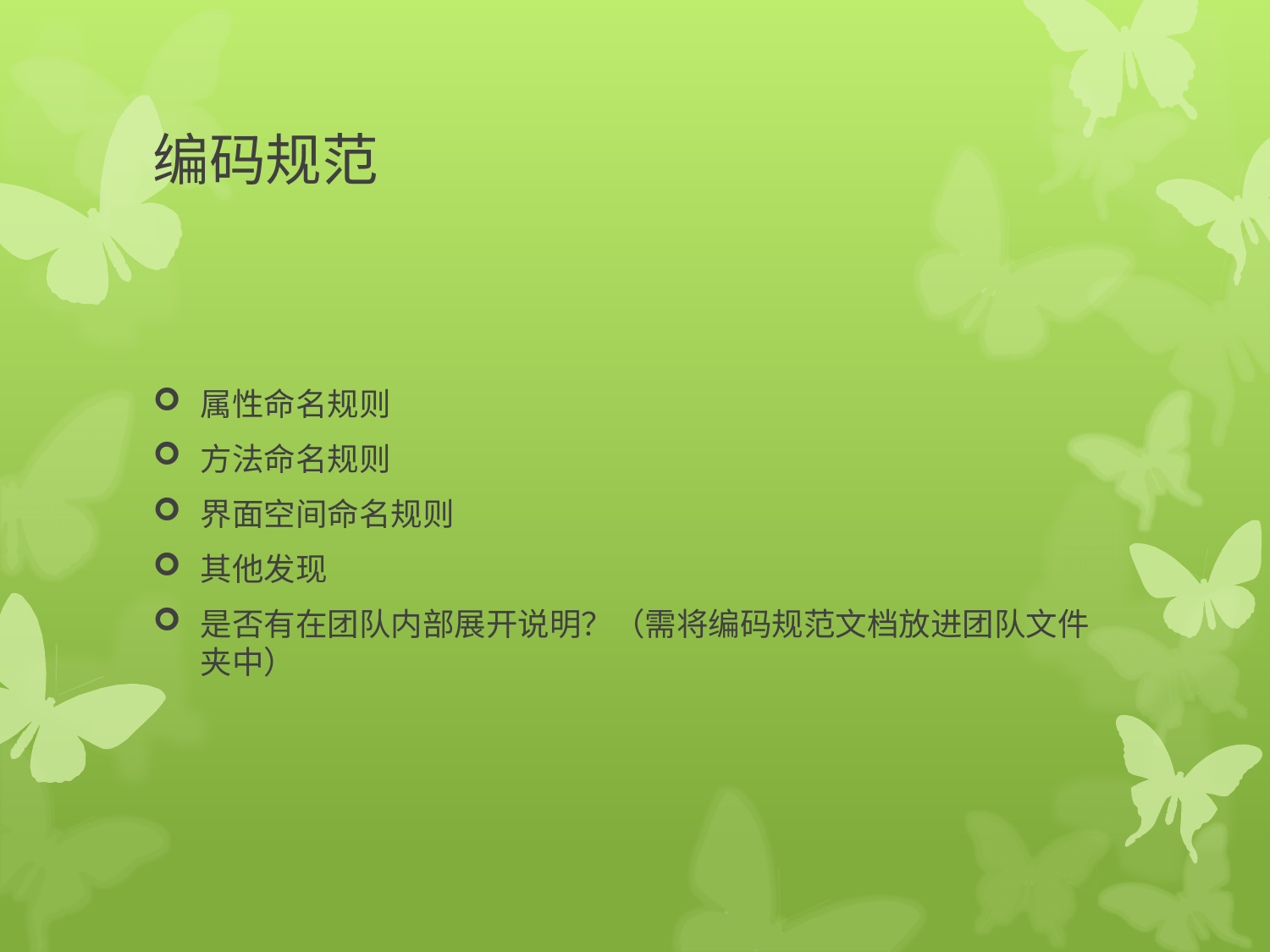

# 编码规范
属性命名规则
方法命名规则
界面空间命名规则
其他发现
是否有在团队内部展开说明？（需将编码规范文档放进团队文件夹中）